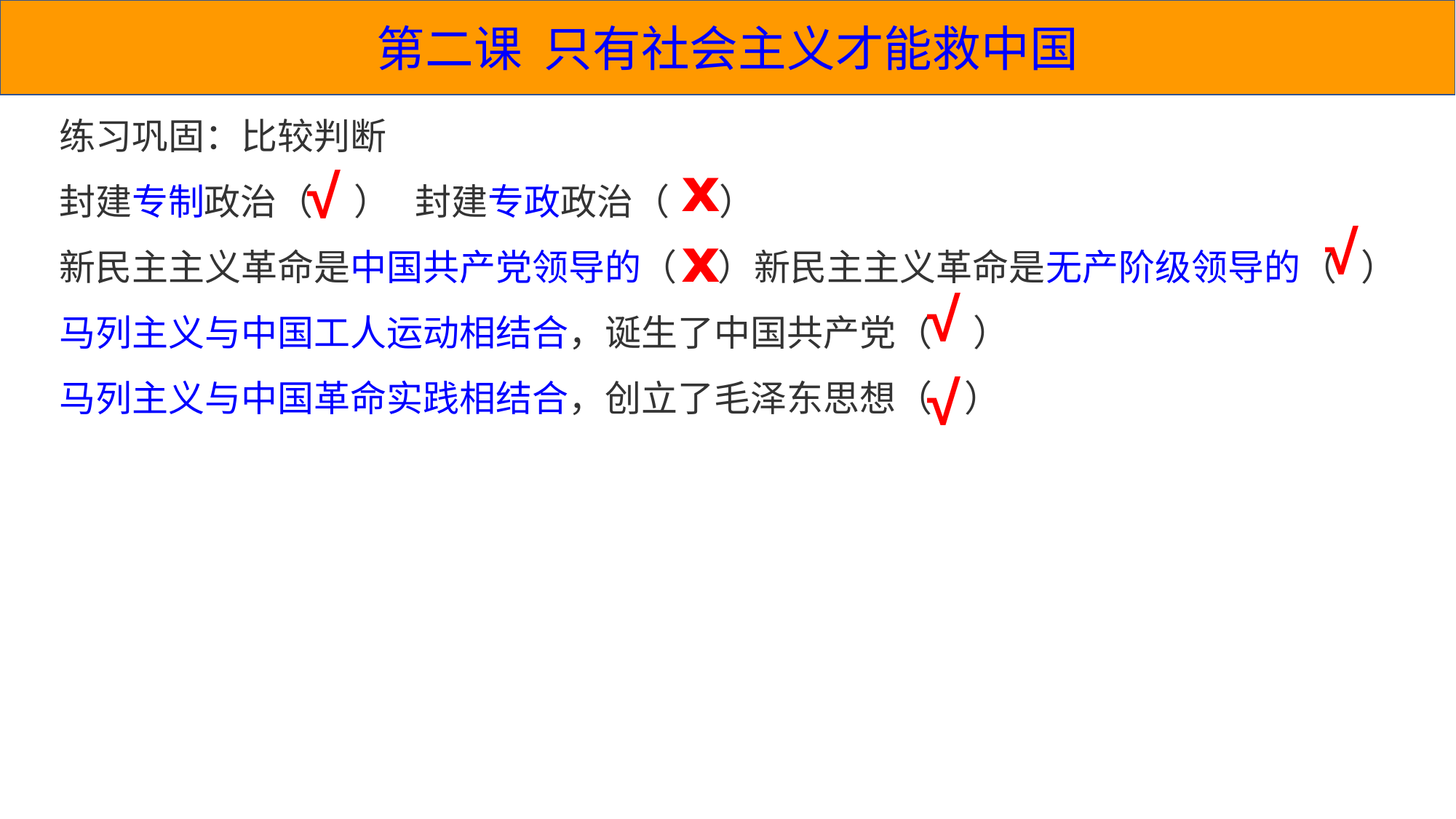

第二课  只有社会主义才能救中国
练习巩固：比较判断
封建专制政治（     ）   封建专政政治（      ）
新民主主义革命是中国共产党领导的（     ）新民主主义革命是无产阶级领导的（   ）
马列主义与中国工人运动相结合，诞生了中国共产党（     ）
马列主义与中国革命实践相结合，创立了毛泽东思想（    ）

ⅹ
√
√
ⅹ
√
√